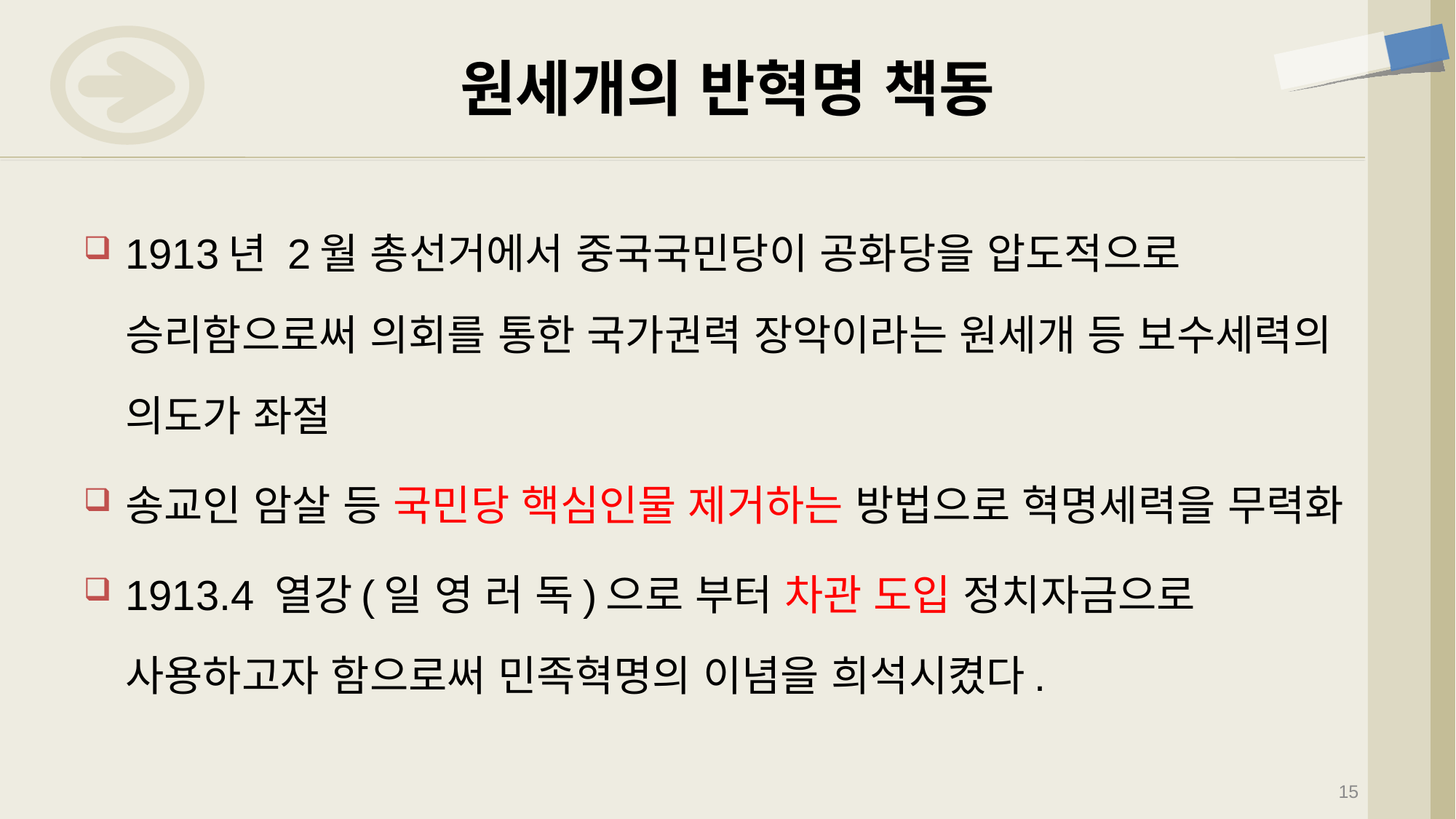

# 원세개의 반혁명 책동
1913년 2월 총선거에서 중국국민당이 공화당을 압도적으로 승리함으로써 의회를 통한 국가권력 장악이라는 원세개 등 보수세력의 의도가 좌절
송교인 암살 등 국민당 핵심인물 제거하는 방법으로 혁명세력을 무력화
1913.4 열강(일 영 러 독)으로 부터 차관 도입 정치자금으로 사용하고자 함으로써 민족혁명의 이념을 희석시켰다.

15